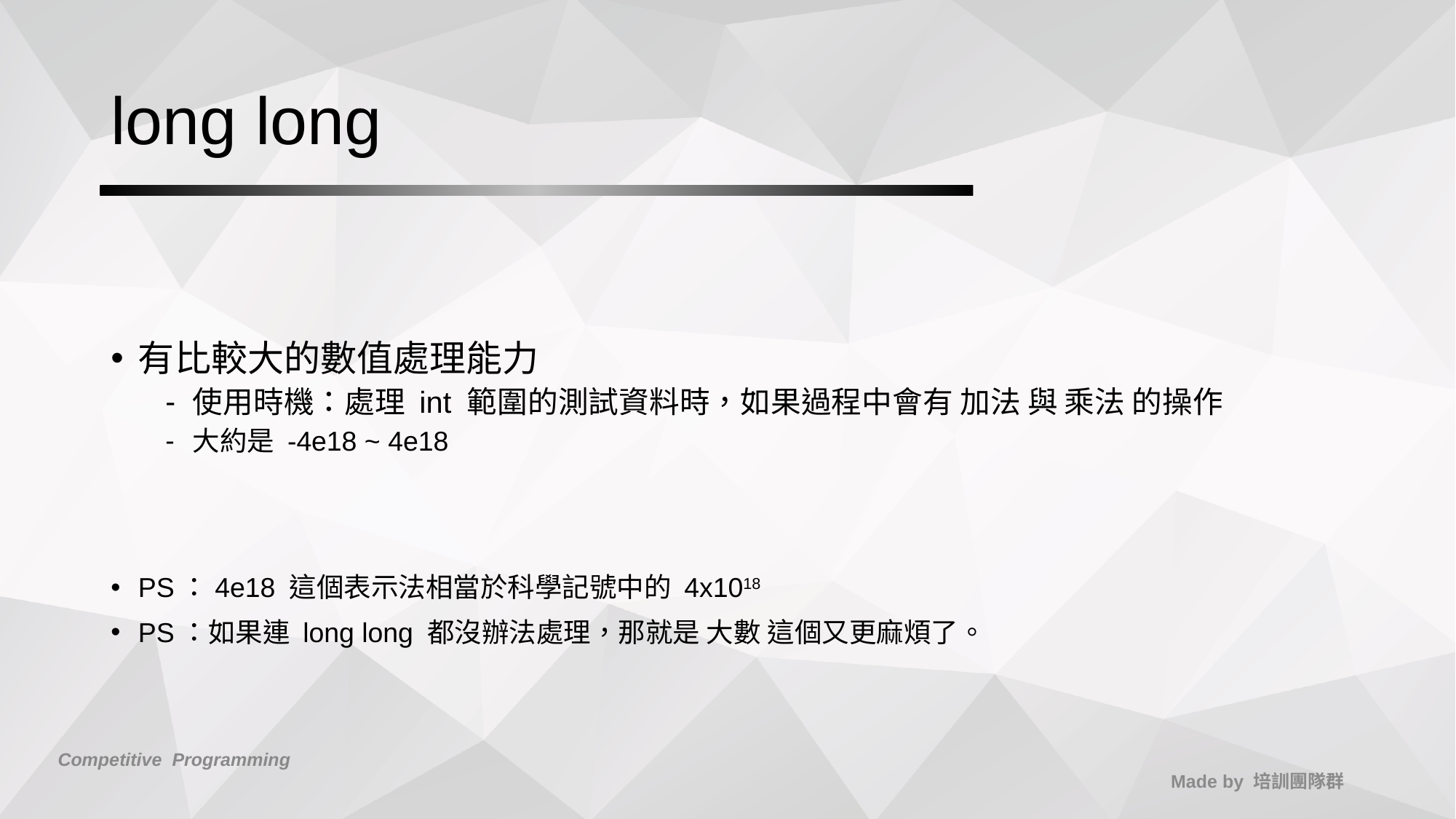

# long long
有比較大的數值處理能力
使用時機：處理 int 範圍的測試資料時，如果過程中會有 加法 與 乘法 的操作
大約是 -4e18 ~ 4e18

PS：4e18 這個表示法相當於科學記號中的 4x1018
PS：如果連 long long 都沒辦法處理，那就是 大數 這個又更麻煩了。